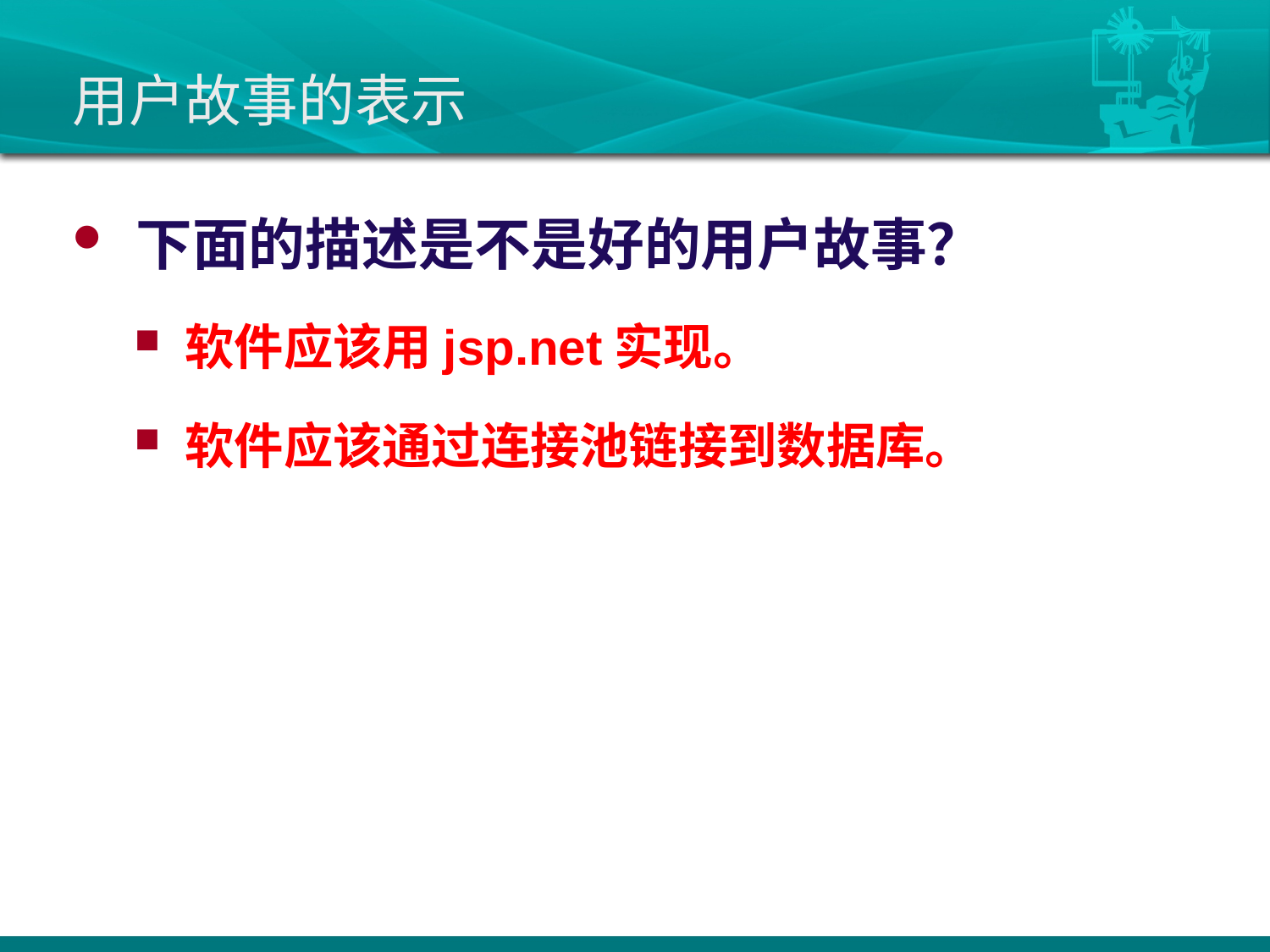

# 用户故事的表示
下面的描述是不是好的用户故事？
软件应该用jsp.net实现。
软件应该通过连接池链接到数据库。